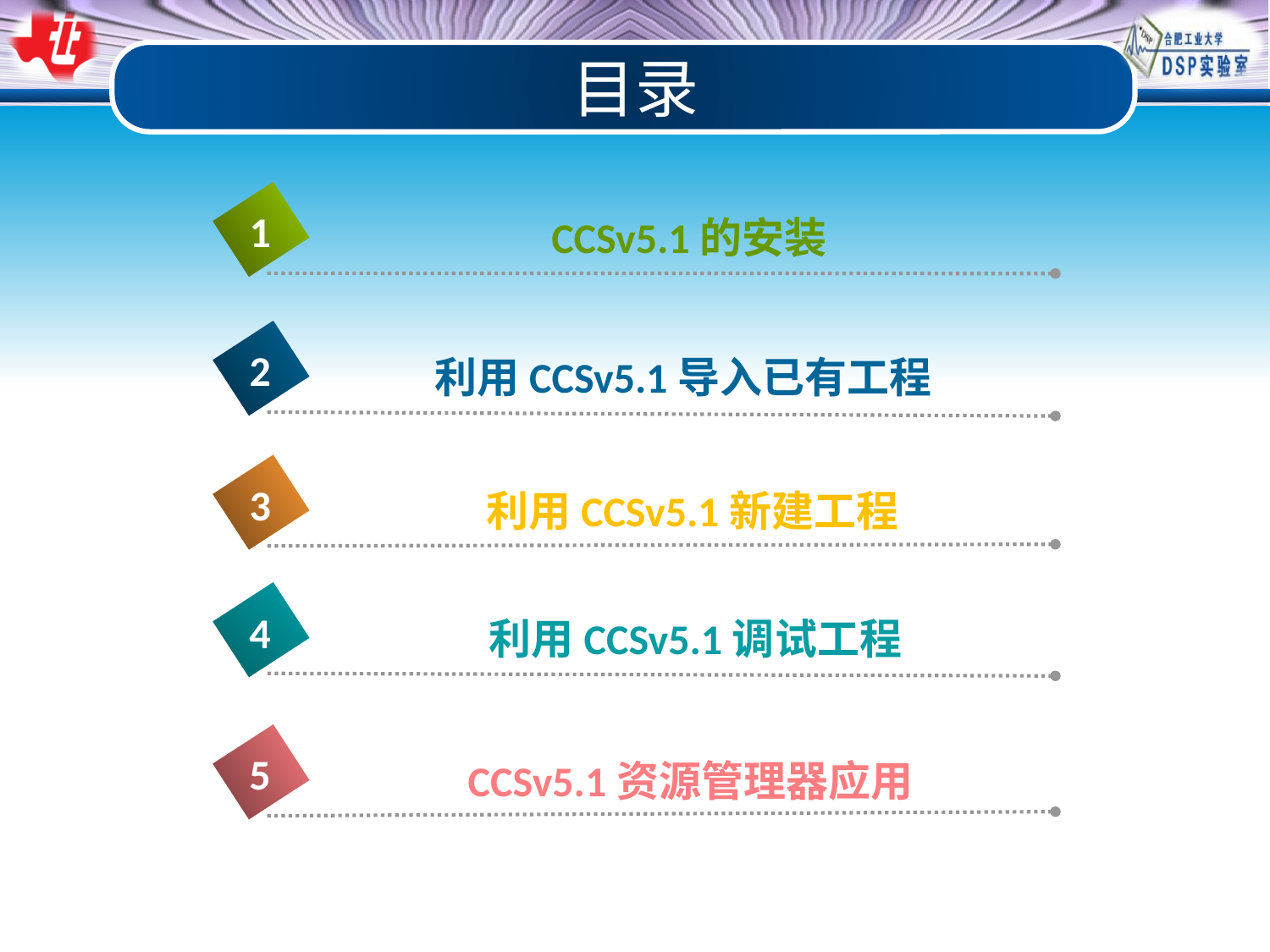

目录

1
CCSv5.1的安装

2
利用CCSv5.1导入已有工程

3
利用CCSv5.1新建工程

4
利用CCSv5.1调试工程

5
CCSv5.1资源管理器应用